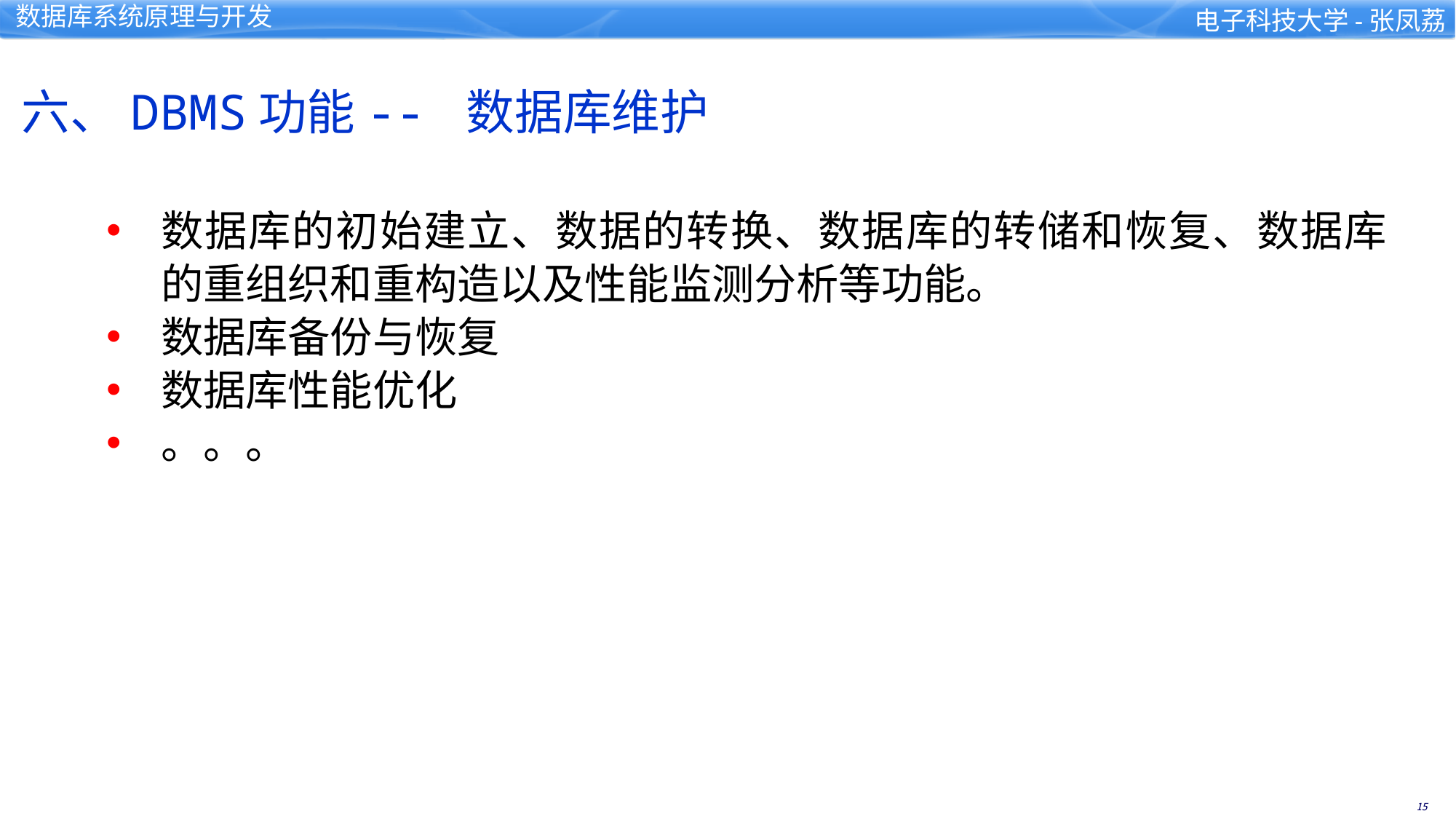

六、DBMS功能-- 数据库维护
数据库的初始建立、数据的转换、数据库的转储和恢复、数据库的重组织和重构造以及性能监测分析等功能。
数据库备份与恢复
数据库性能优化
。。。